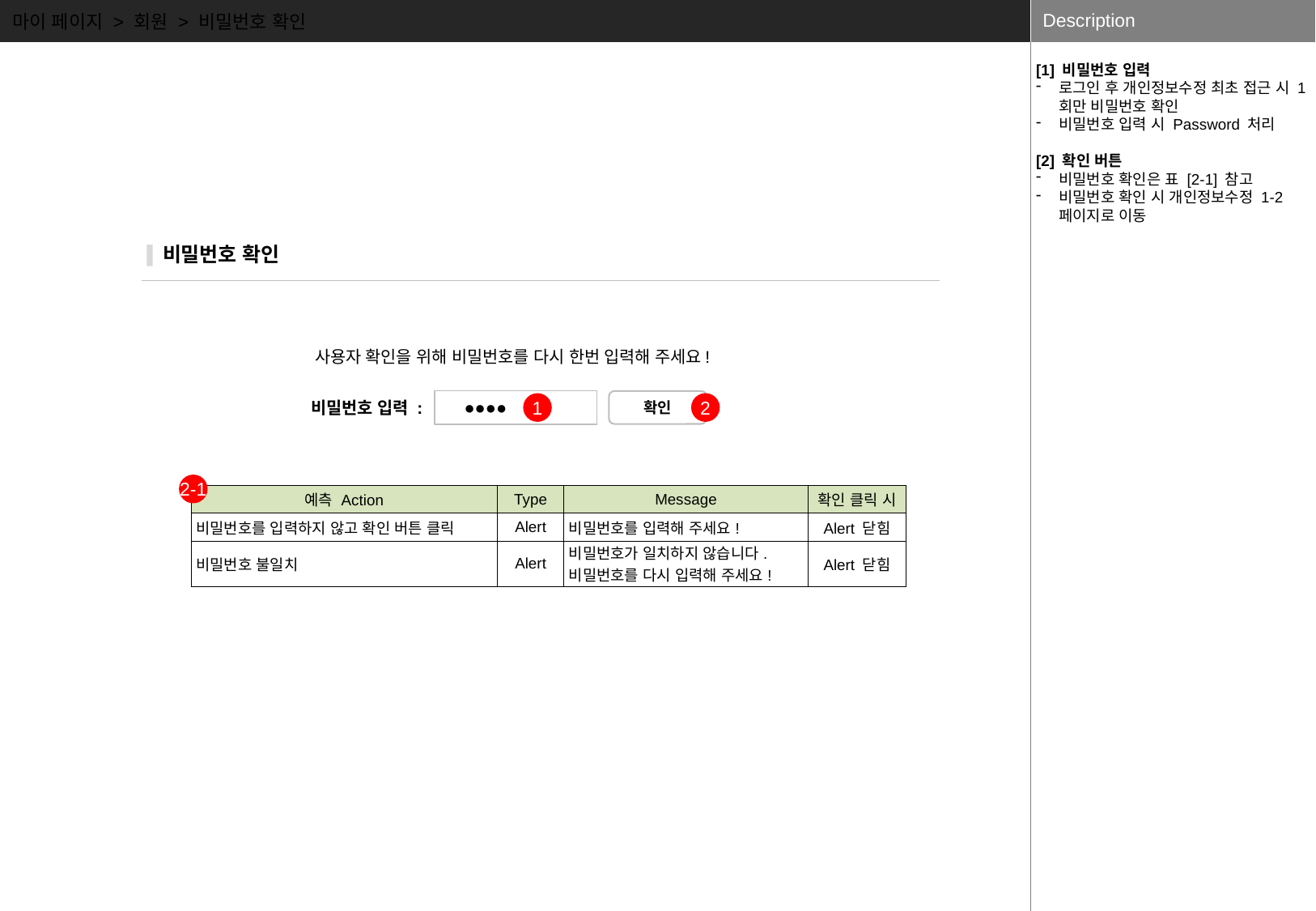

마이 페이지 > 회원 > 비밀번호 확인

[1] 비밀번호 입력
로그인 후 개인정보수정 최초 접근 시 1회만 비밀번호 확인
비밀번호 입력 시 Password 처리

[2] 확인 버튼
비밀번호 확인은 표 [2-1] 참고
비밀번호 확인 시 개인정보수정 1-2페이지로 이동
 비밀번호 확인

사용자 확인을 위해 비밀번호를 다시 한번 입력해 주세요!
●●●●

확인
비밀번호 입력 :
1
2
2-1
| 예측 Action | Type | Message | 확인 클릭 시 |
| --- | --- | --- | --- |
| 비밀번호를 입력하지 않고 확인 버튼 클릭 | Alert | 비밀번호를 입력해 주세요! | Alert 닫힘 |
| 비밀번호 불일치 | Alert | 비밀번호가 일치하지 않습니다. 비밀번호를 다시 입력해 주세요! | Alert 닫힘 |